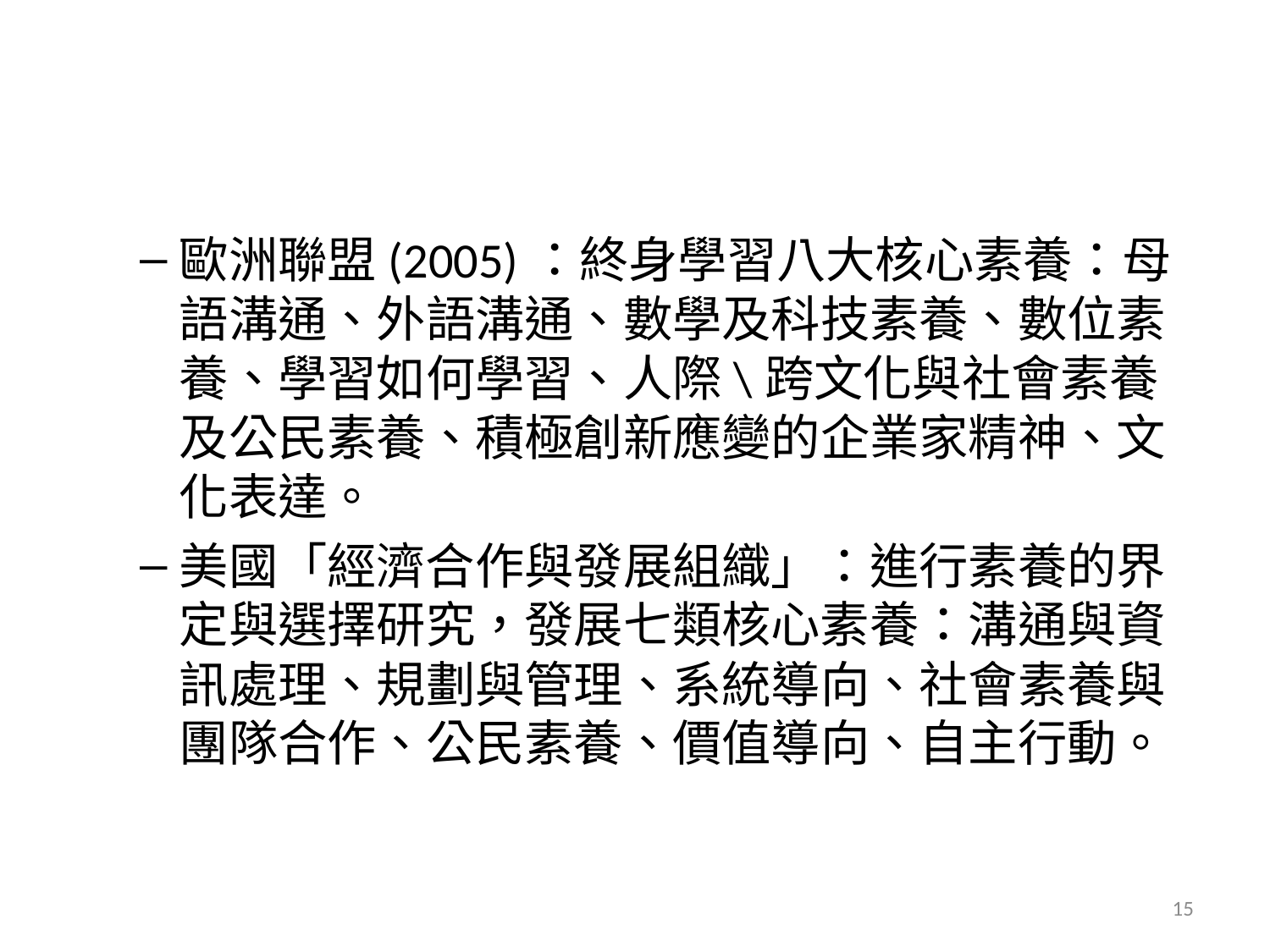

#
歐洲聯盟(2005)：終身學習八大核心素養：母語溝通、外語溝通、數學及科技素養、數位素養、學習如何學習、人際\跨文化與社會素養及公民素養、積極創新應變的企業家精神、文化表達。
美國「經濟合作與發展組織」：進行素養的界定與選擇研究，發展七類核心素養：溝通與資訊處理、規劃與管理、系統導向、社會素養與團隊合作、公民素養、價值導向、自主行動。
15